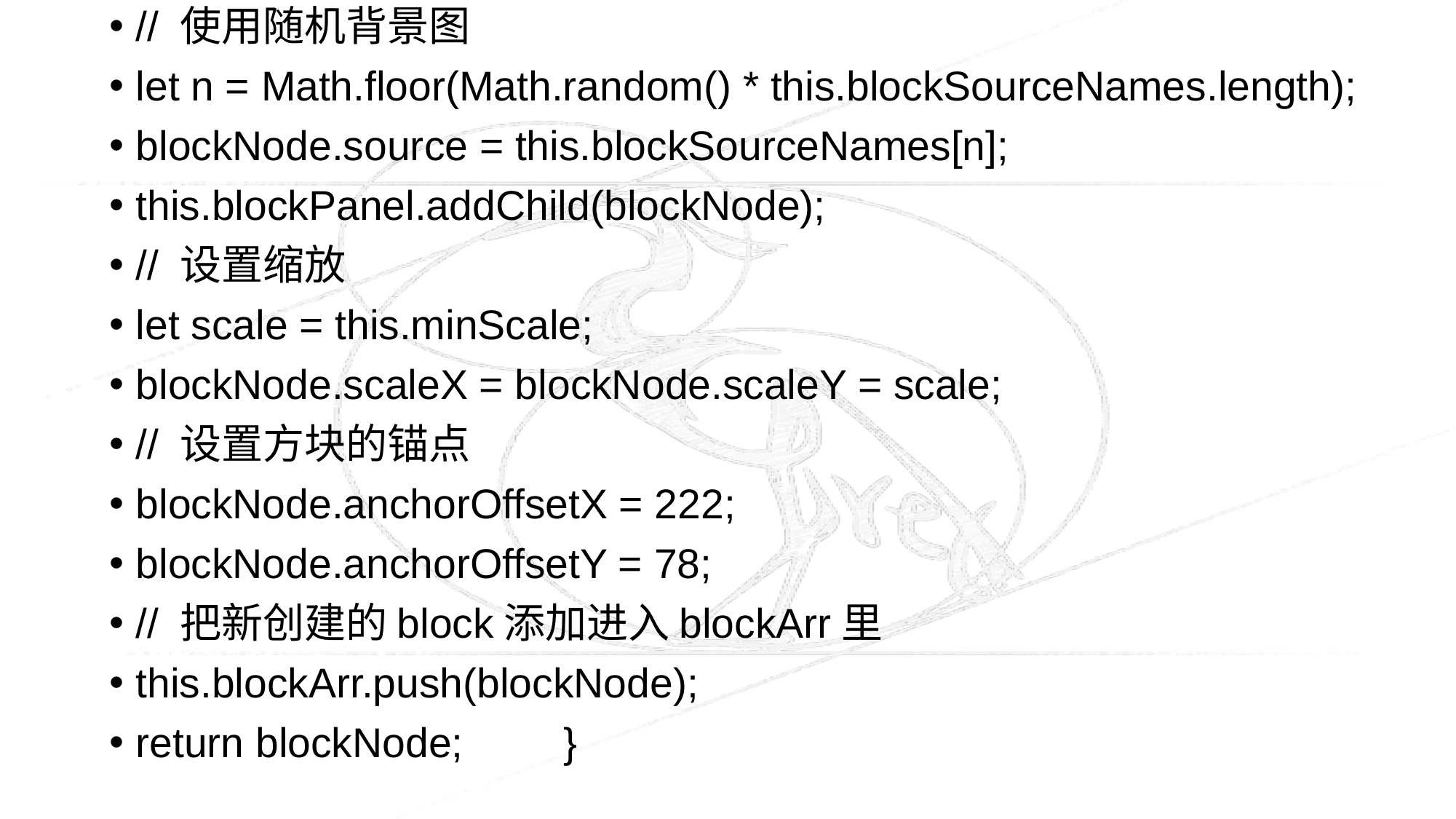

// 使用随机背景图
let n = Math.floor(Math.random() * this.blockSourceNames.length);
blockNode.source = this.blockSourceNames[n];
this.blockPanel.addChild(blockNode);
// 设置缩放
let scale = this.minScale;
blockNode.scaleX = blockNode.scaleY = scale;
// 设置方块的锚点
blockNode.anchorOffsetX = 222;
blockNode.anchorOffsetY = 78;
// 把新创建的block添加进入blockArr里
this.blockArr.push(blockNode);
return blockNode;	}